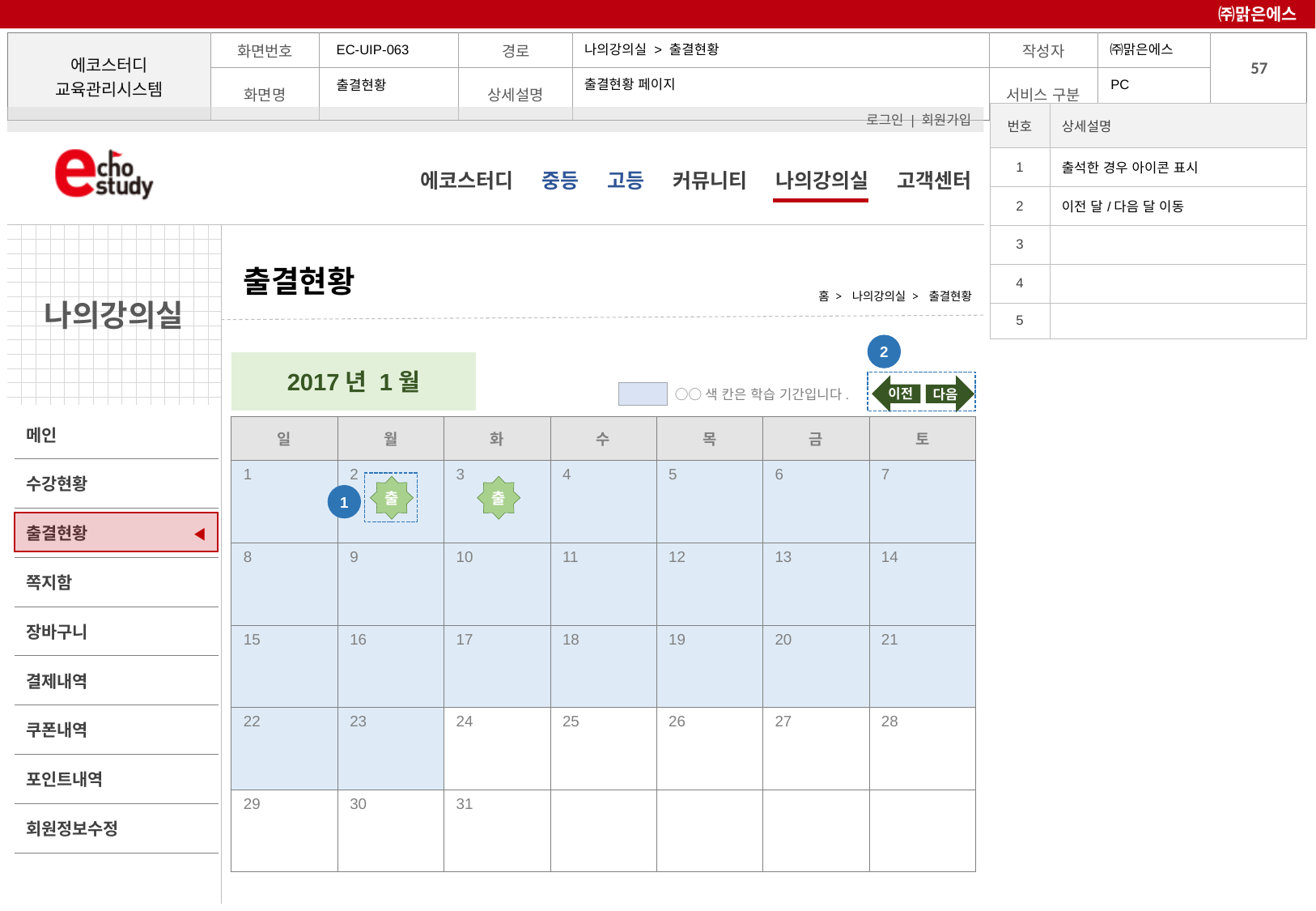

㈜맑은에스
나의강의실 > 출결현황
EC-UIP-063
PC
출결현황 페이지
출결현황
| 번호 | 상세설명 |
| --- | --- |
| 1 | 출석한 경우 아이콘 표시 |
| 2 | 이전 달/다음 달 이동 |
| 3 |  |
| 4 |  |
| 5 |  |
# 출결현황
홈 > 나의강의실 > 출결현황
2
2017년 1월

이전
다음
○○색 칸은 학습 기간입니다.

| 일 | 월 | 화 | 수 | 목 | 금 | 토 |
| --- | --- | --- | --- | --- | --- | --- |
| 1 | 2 | 3 | 4 | 5 | 6 | 7 |
| 8 | 9 | 10 | 11 | 12 | 13 | 14 |
| 15 | 16 | 17 | 18 | 19 | 20 | 21 |
| 22 | 23 | 24 | 25 | 26 | 27 | 28 |
| 29 | 30 | 31 |  |  |  |  |

출
출
1
◀